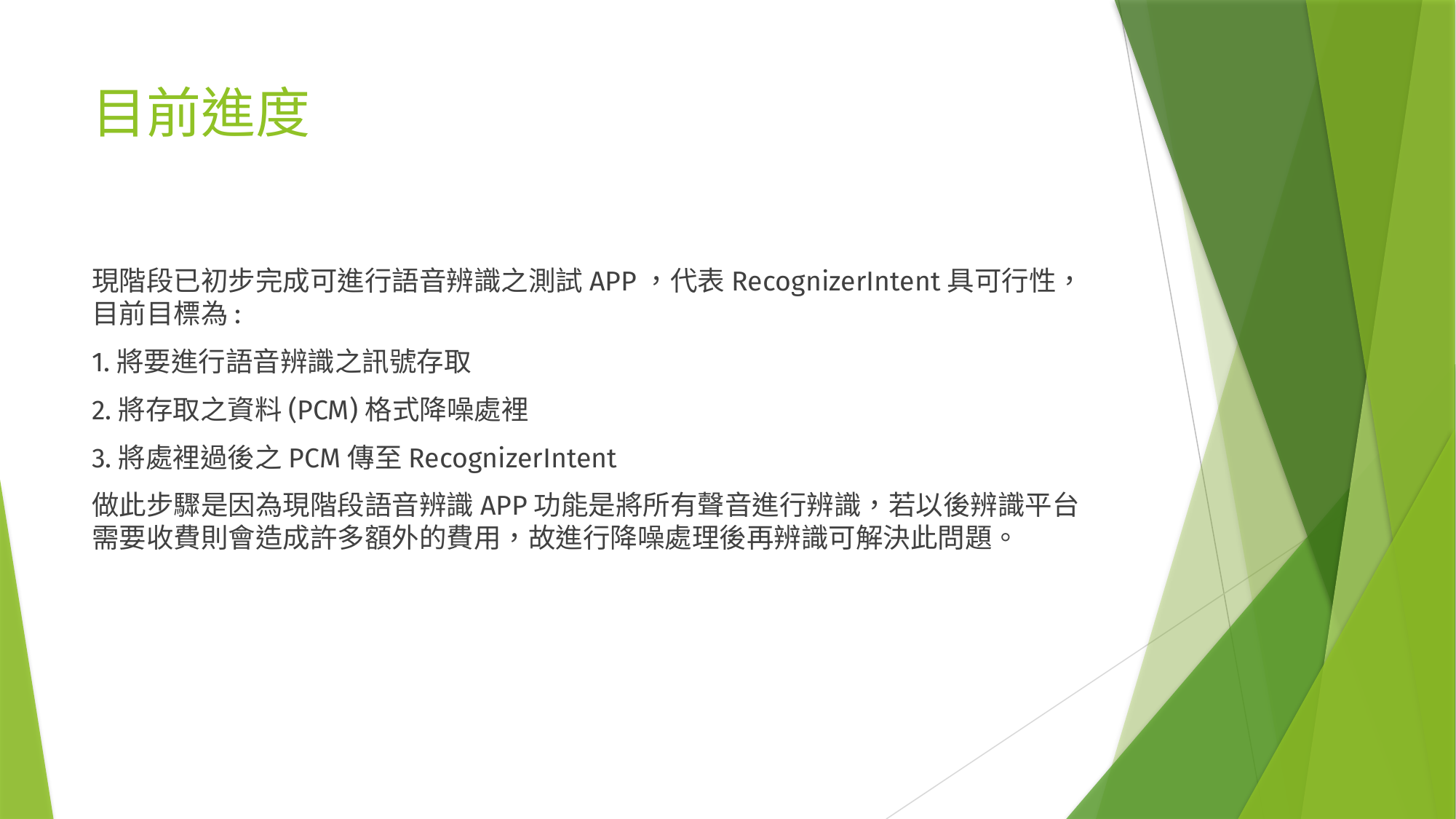

# 目前進度
現階段已初步完成可進行語音辨識之測試APP，代表RecognizerIntent具可行性，目前目標為:
1.將要進行語音辨識之訊號存取
2.將存取之資料(PCM)格式降噪處裡
3.將處裡過後之PCM傳至RecognizerIntent
做此步驟是因為現階段語音辨識APP功能是將所有聲音進行辨識，若以後辨識平台需要收費則會造成許多額外的費用，故進行降噪處理後再辨識可解決此問題。